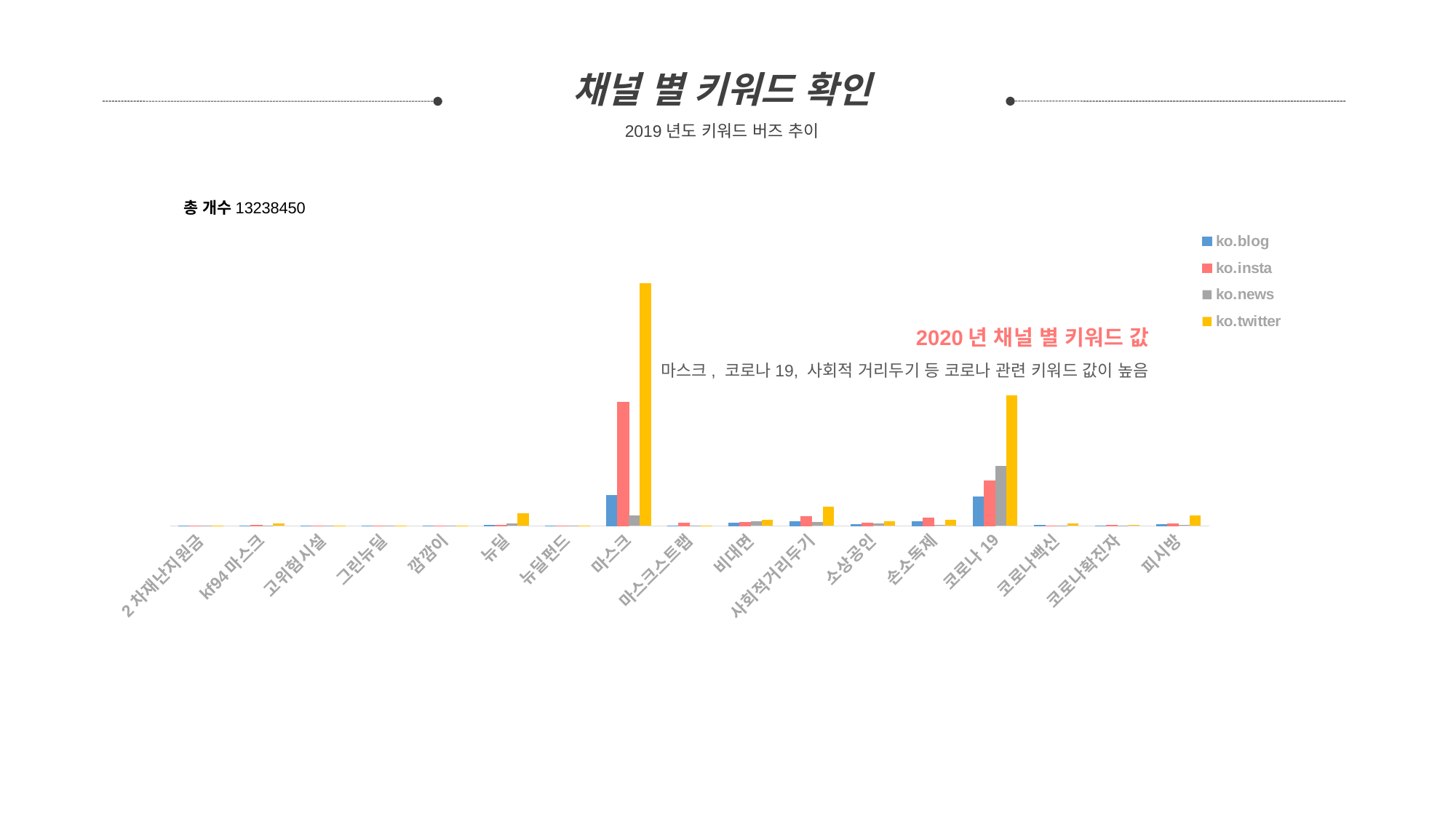

채널 별 키워드 확인
2019년도 키워드 버즈 추이
총 개수13238450

### Chart

| Category | ko.blog | ko.insta | ko.news | ko.twitter |
|---|---|---|---|---|
| 2차재난지원금 | 100.0 | 40.0 | 330.0 | 4439.0 |
| kf94마스크 | 2017.0 | 2642.0 | 774.0 | 19635.0 |
| 고위험시설 | 980.0 | 353.0 | 4690.0 | 3307.0 |
| 그린뉴딜 | 235.0 | 24.0 | 902.0 | 487.0 |
| 깜깜이 | 198.0 | 254.0 | 363.0 | 1963.0 |
| 뉴딜 | 7608.0 | 4350.0 | 21945.0 | 102160.0 |
| 뉴딜펀드 | 13.0 | 11.0 | 131.0 | 746.0 |
| 마스크 | 254285.0 | 1021474.0 | 83874.0 | 2004820.0 |
| 마스크스트랩 | 680.0 | 20846.0 | 2.0 | 452.0 |
| 비대면 | 22889.0 | 31362.0 | 39969.0 | 47570.0 |
| 사회적거리두기 | 35439.0 | 79754.0 | 30963.0 | 157672.0 |
| 소상공인 | 10859.0 | 20140.0 | 22352.0 | 40994.0 |
| 손소독제 | 36436.0 | 68215.0 | 9143.0 | 51955.0 |
| 코로나19 | 241345.0 | 372481.0 | 494852.0 | 1076413.0 |
| 코로나백신 | 2183.0 | 2093.0 | 1798.0 | 21166.0 |
| 코로나확진자 | 2118.0 | 3740.0 | 667.0 | 9111.0 |
| 피시방 | 10319.0 | 17551.0 | 5295.0 | 85251.0 |
2020년 채널 별 키워드 값
마스크, 코로나19, 사회적 거리두기 등 코로나 관련 키워드 값이 높음